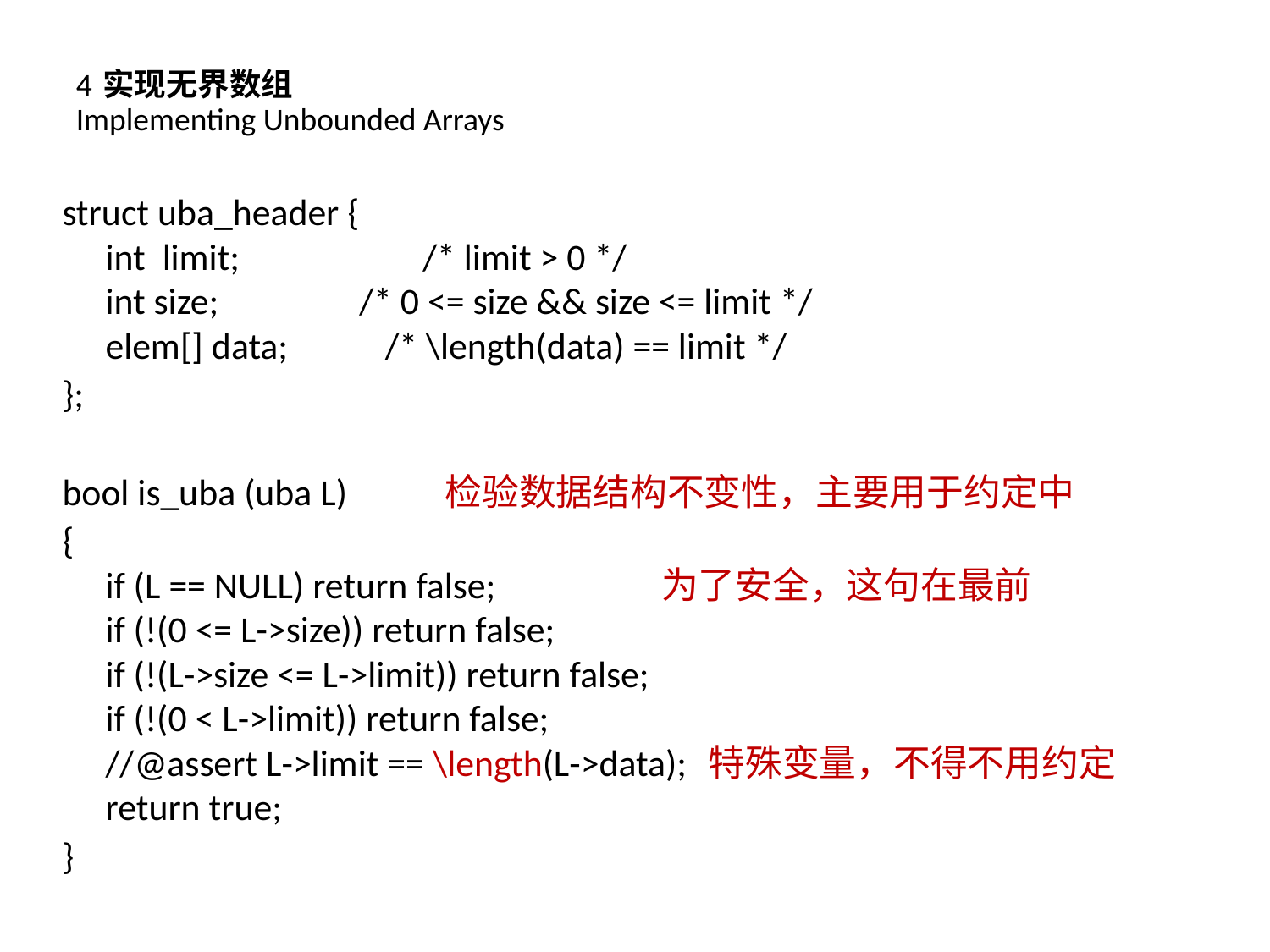

# 4 实现无界数组 Implementing Unbounded Arrays
struct uba_header {
int  limit;	               /* limit > 0 */
int size;	               /* 0 <= size && size <= limit */
elem[] data;     	   /* \length(data) == limit */
};

bool is_uba (uba L)           检验数据结构不变性，主要用于约定中
{
if (L == NULL) return false;                   为了安全，这句在最前
if (!(0 <= L->size)) return false;
if (!(L->size <= L->limit)) return false;
if (!(0 < L->limit)) return false;
//@assert L->limit == \length(L->data);  特殊变量，不得不用约定
return true;
}